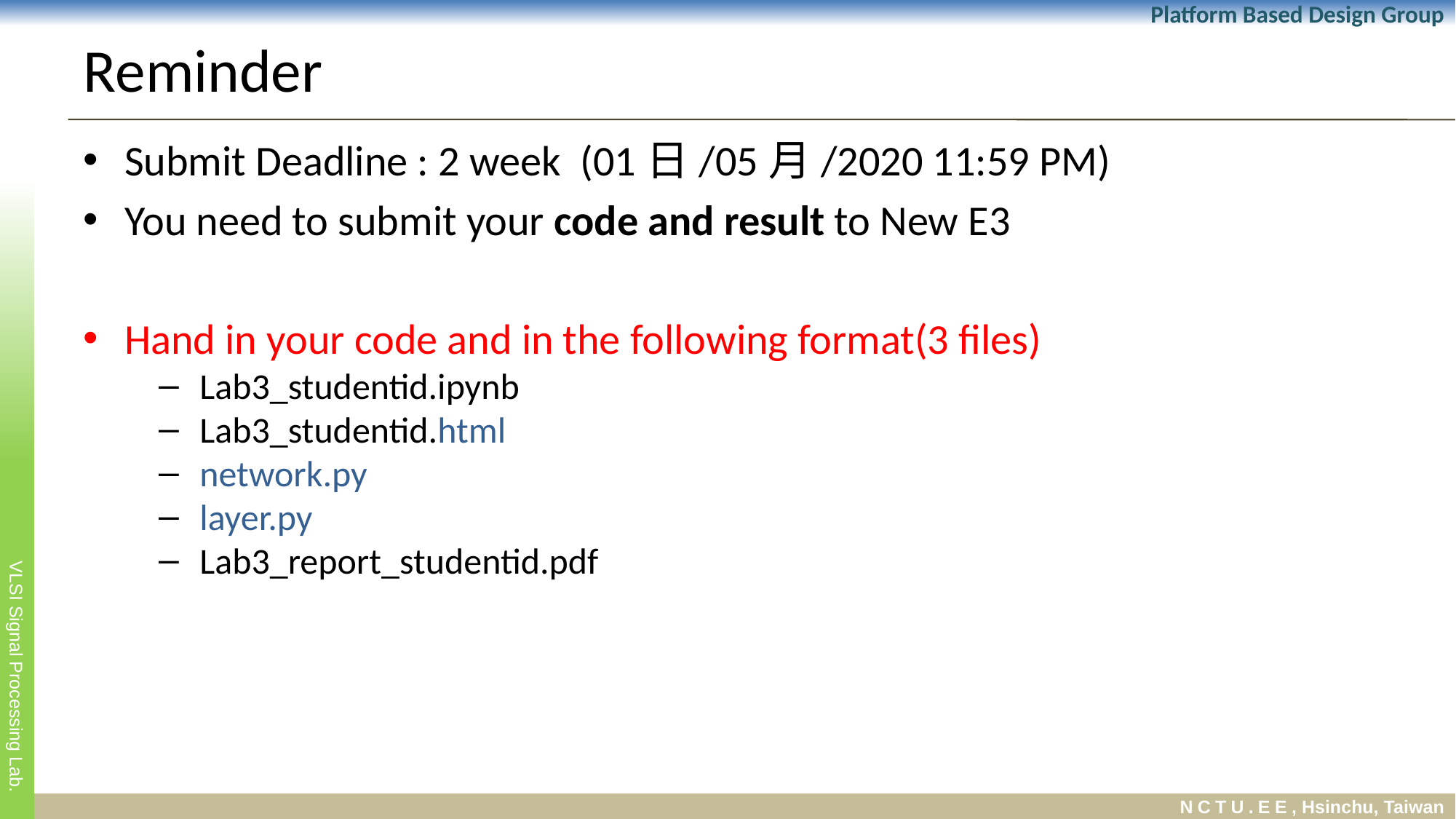

# Reminder
Submit Deadline : 2 week  (01日/05月/2020 11:59 PM)
You need to submit your code and result to New E3

Hand in your code and in the following format(3 files)
Lab3_studentid.ipynb
Lab3_studentid.html
network.py
layer.py
Lab3_report_studentid.pdf